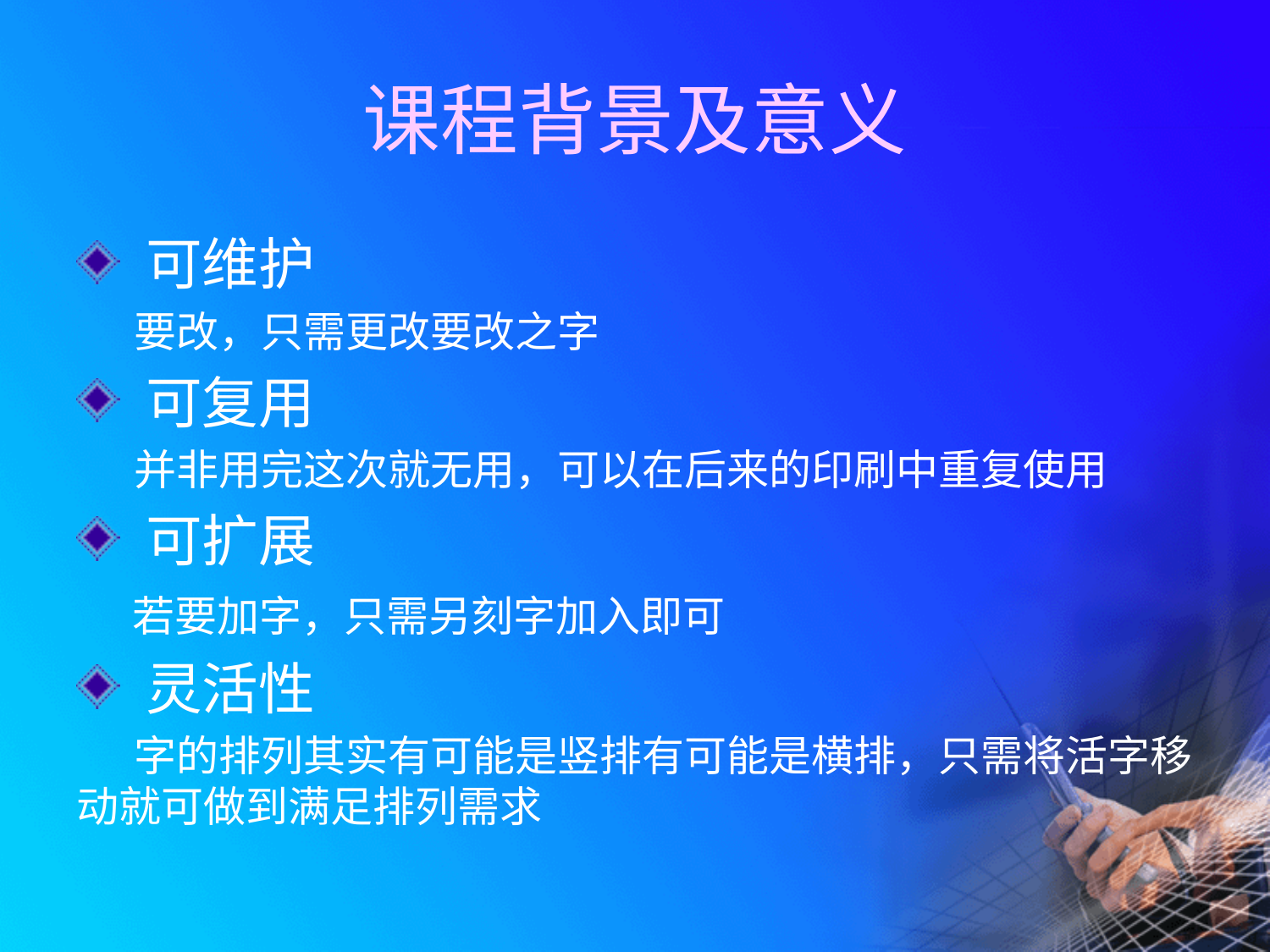

# 课程背景及意义
 可维护
     要改，只需更改要改之字
 可复用
     并非用完这次就无用，可以在后来的印刷中重复使用
 可扩展
    若要加字，只需另刻字加入即可
 灵活性
     字的排列其实有可能是竖排有可能是横排，只需将活字移动就可做到满足排列需求